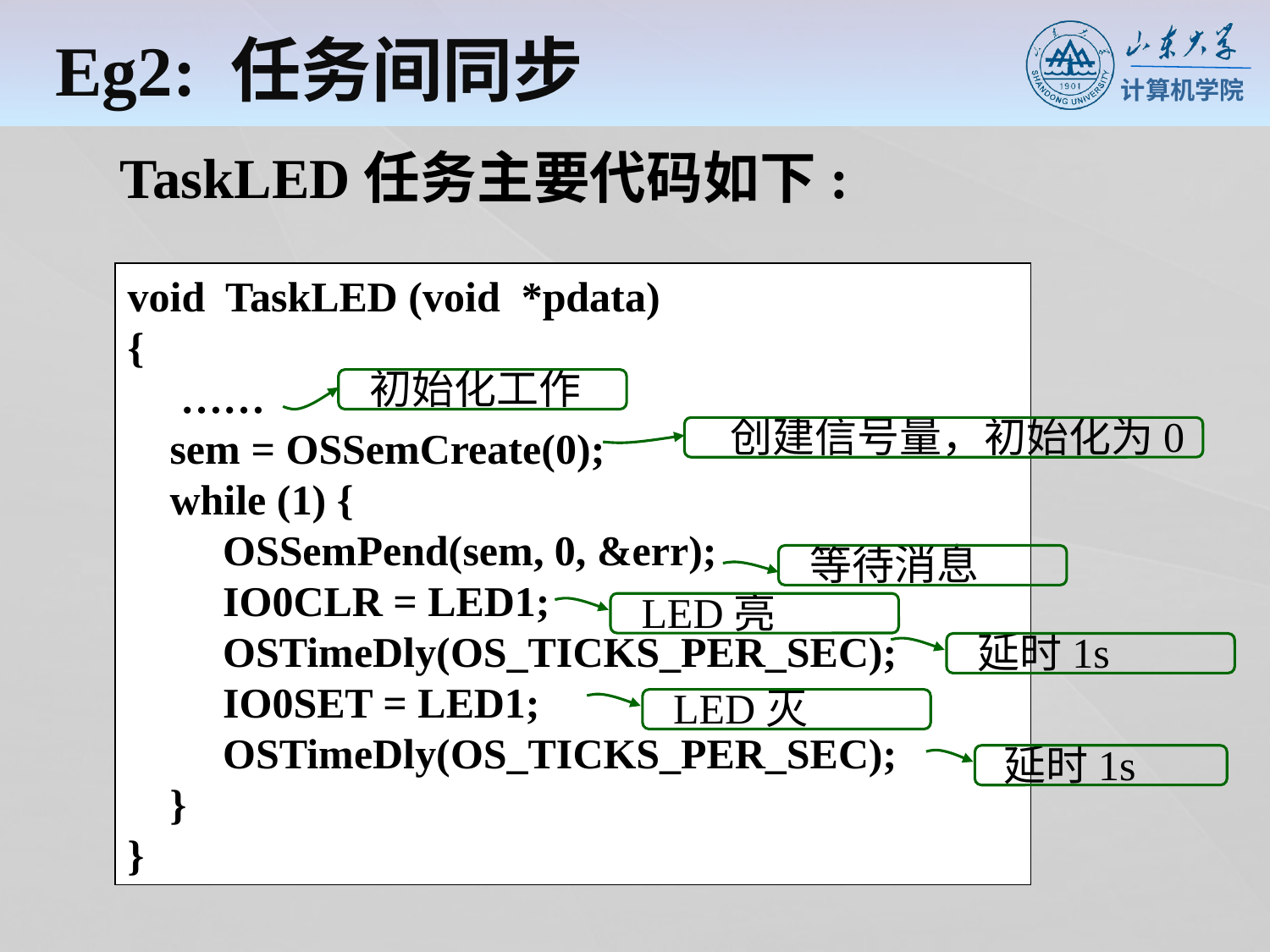

Eg2: 任务间同步
    TaskLED任务主要代码如下:
void  TaskLED (void  *pdata)
{
     ……
    sem = OSSemCreate(0);
    while (1) {
         OSSemPend(sem, 0, &err);
         IO0CLR = LED1;
         OSTimeDly(OS_TICKS_PER_SEC);
         IO0SET = LED1;
         OSTimeDly(OS_TICKS_PER_SEC);
    }
}
初始化工作

创建信号量，初始化为0

等待消息

LED亮

延时1s

LED灭

延时1s